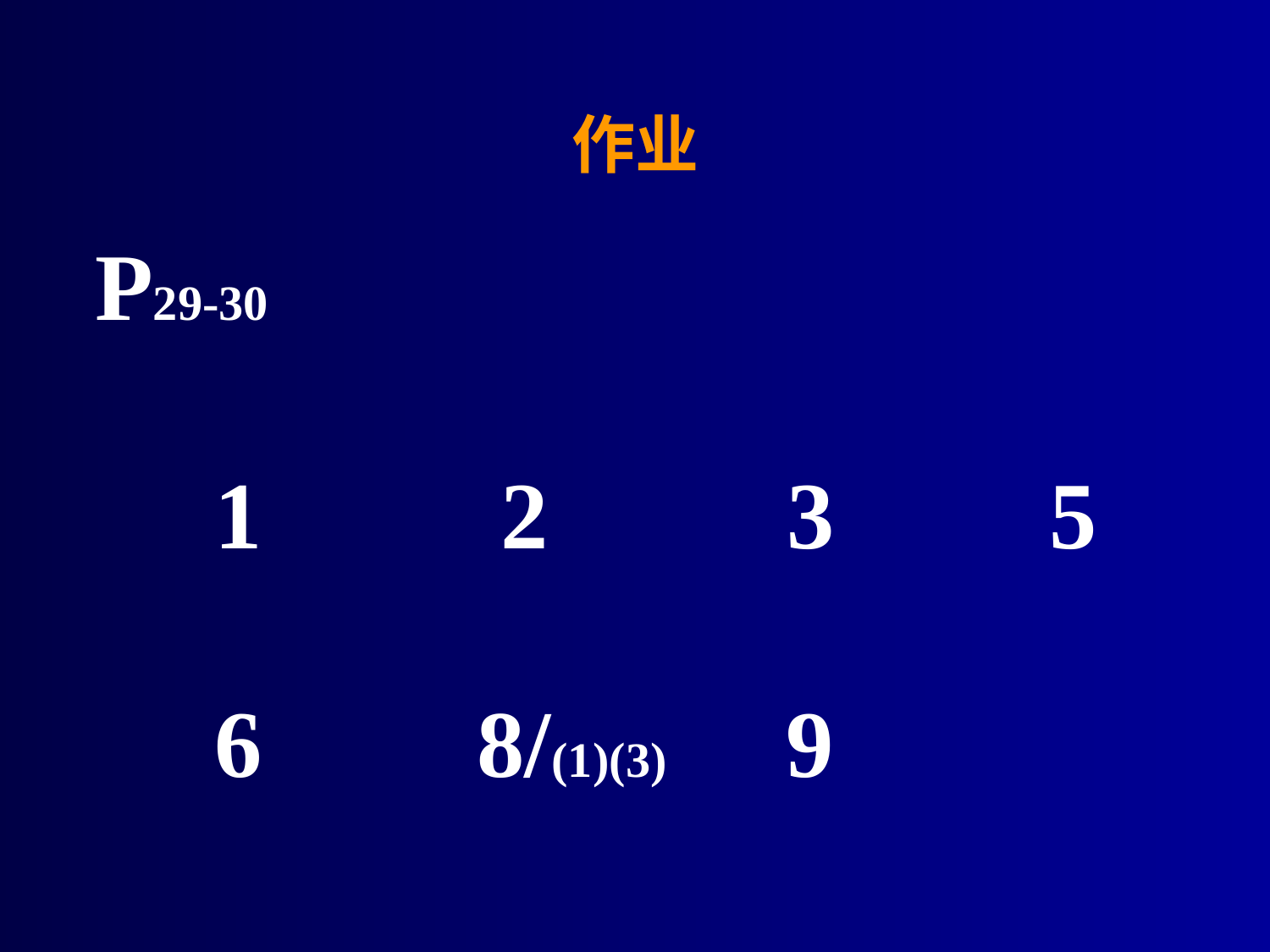

# 作业
P29-30

     1          2          3         5

     6         8/(1)(3)     9